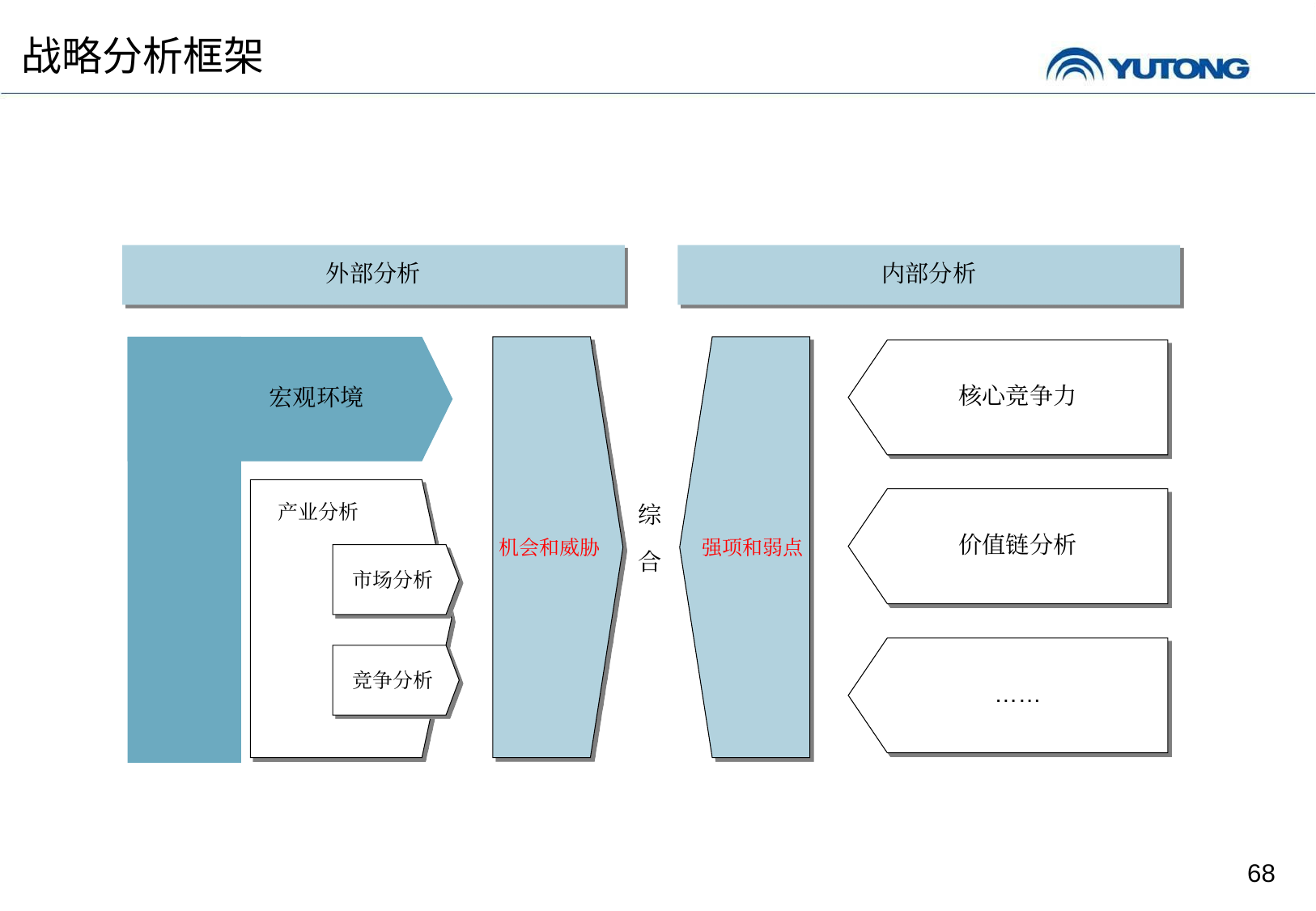

战略分析框架
外部分析
内部分析
            宏观环境

机会和威胁
强项和弱点
核心竞争力

价值链分析
产业分析
综
合
市场分析
……
竞争分析
68